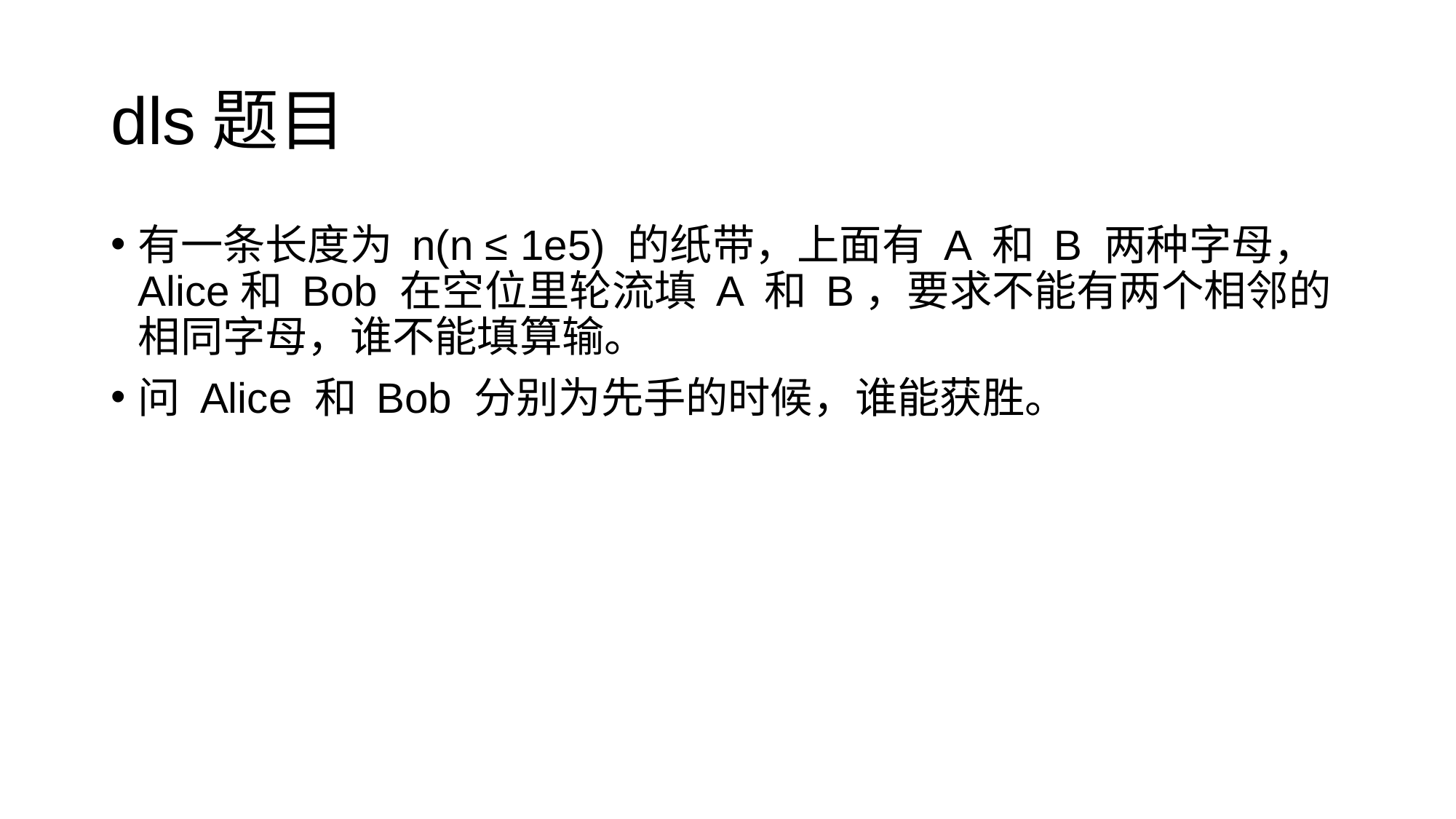

# dls题目
有一条长度为 n(n ≤ 1e5) 的纸带，上面有 A 和 B 两种字母，Alice和 Bob 在空位里轮流填 A 和 B，要求不能有两个相邻的相同字母，谁不能填算输。
问 Alice 和 Bob 分别为先手的时候，谁能获胜。